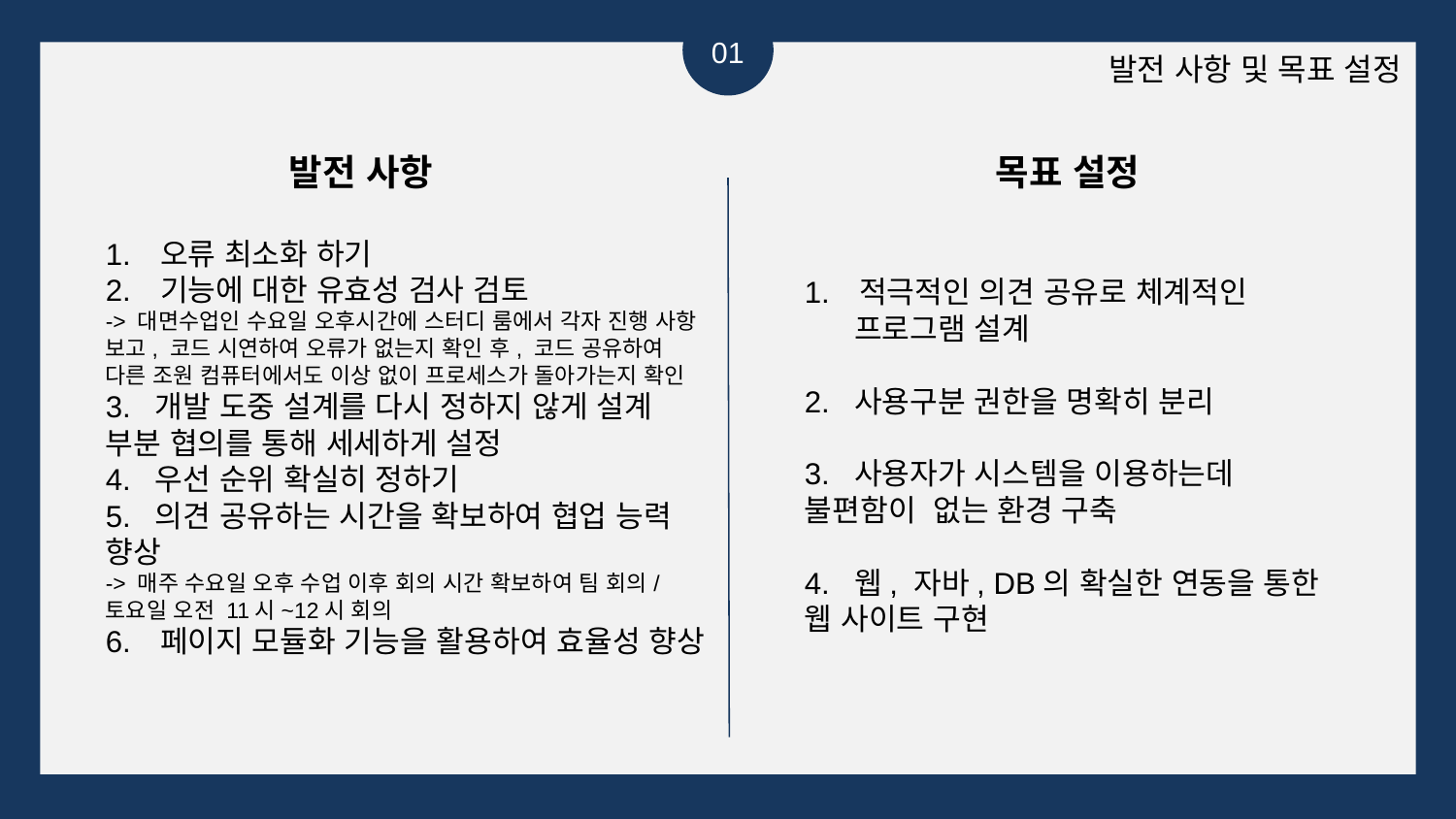

01

발전 사항 및 목표 설정
발전 사항
목표 설정
오류 최소화 하기
기능에 대한 유효성 검사 검토
-> 대면수업인 수요일 오후시간에 스터디 룸에서 각자 진행 사항 보고, 코드 시연하여 오류가 없는지 확인 후, 코드 공유하여 다른 조원 컴퓨터에서도 이상 없이 프로세스가 돌아가는지 확인
3.  개발 도중 설계를 다시 정하지 않게 설계 부분 협의를 통해 세세하게 설정
4.  우선 순위 확실히 정하기
5.  의견 공유하는 시간을 확보하여 협업 능력 향상
-> 매주 수요일 오후 수업 이후 회의 시간 확보하여 팀 회의/ 토요일 오전 11시~12시 회의
페이지 모듈화 기능을 활용하여 효율성 향상
적극적인 의견 공유로 체계적인
     프로그램 설계

2.  사용구분 권한을 명확히 분리

3.  사용자가 시스템을 이용하는데 불편함이  없는 환경 구축

4.  웹, 자바, DB의 확실한 연동을 통한 웹 사이트 구현